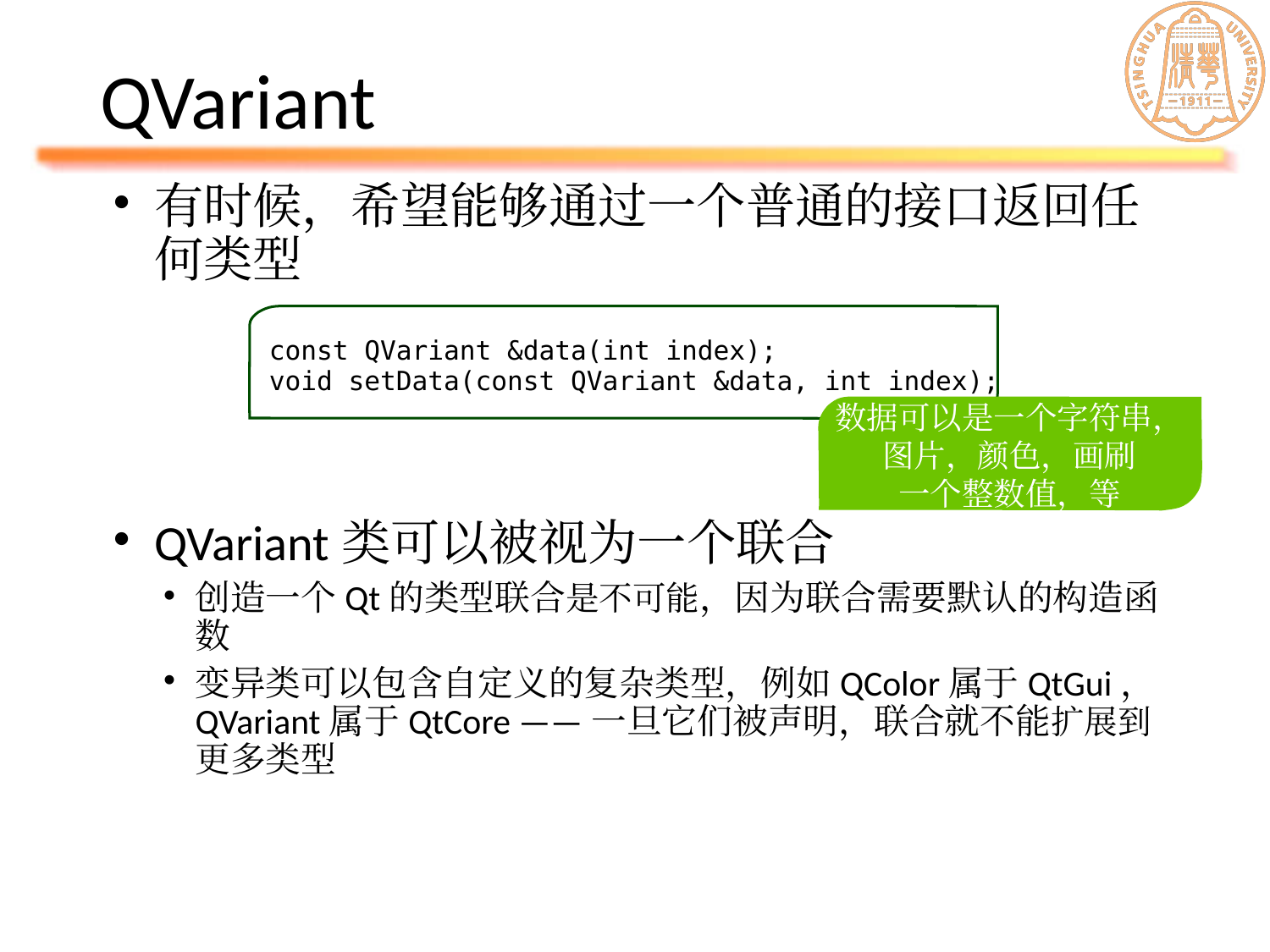

# QVariant
有时候，希望能够通过一个普通的接口返回任何类型

QVariant类可以被视为一个联合
创造一个Qt的类型联合是不可能，因为联合需要默认的构造函数
变异类可以包含自定义的复杂类型，例如QColor属于QtGui，QVariant属于QtCore ——一旦它们被声明，联合就不能扩展到更多类型

const QVariant &data(int index);
void setData(const QVariant &data, int index);

数据可以是一个字符串，
图片，颜色，画刷
一个整数值，等